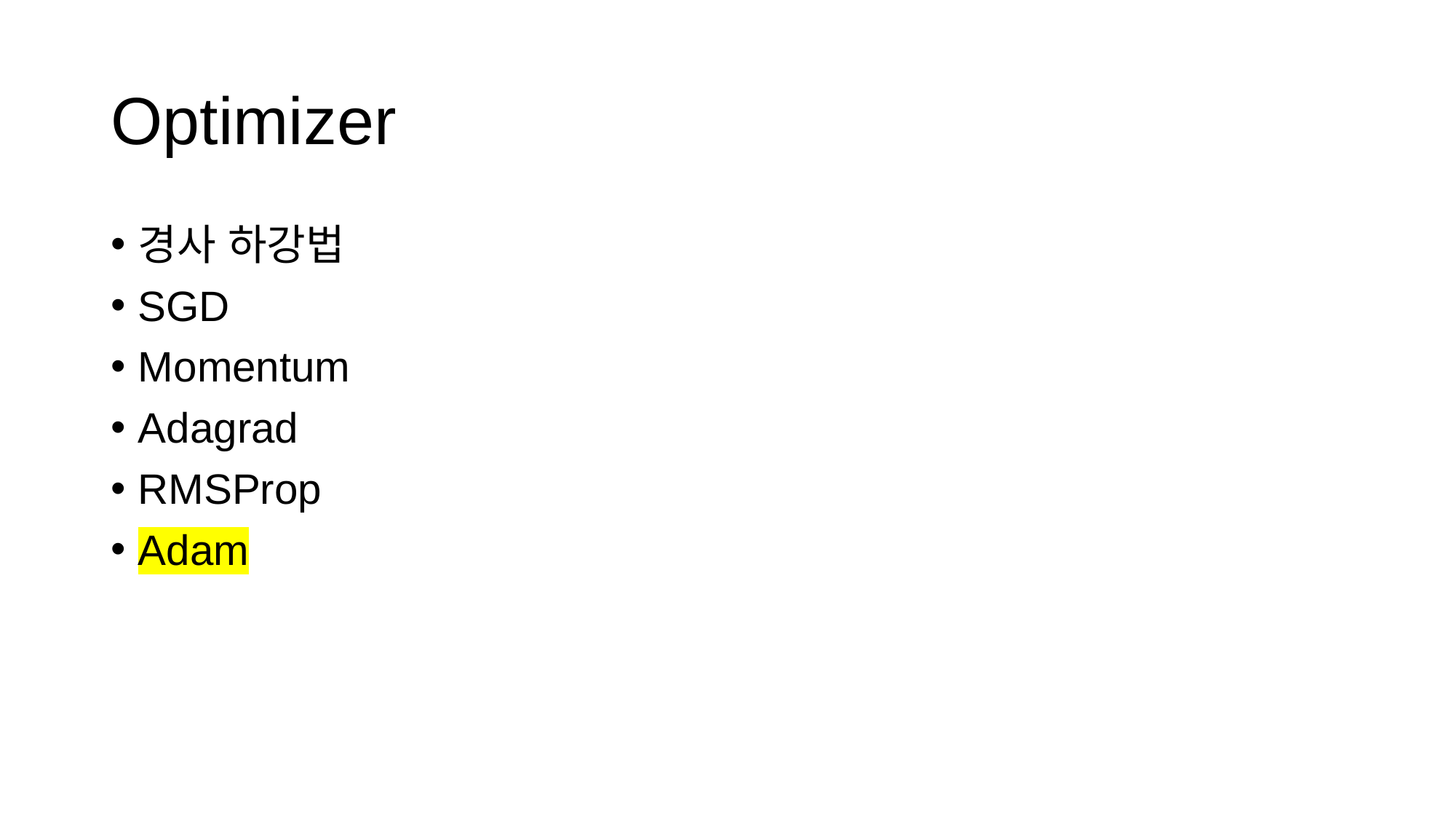

# Optimizer
경사 하강법
SGD
Momentum
Adagrad
RMSProp
Adam